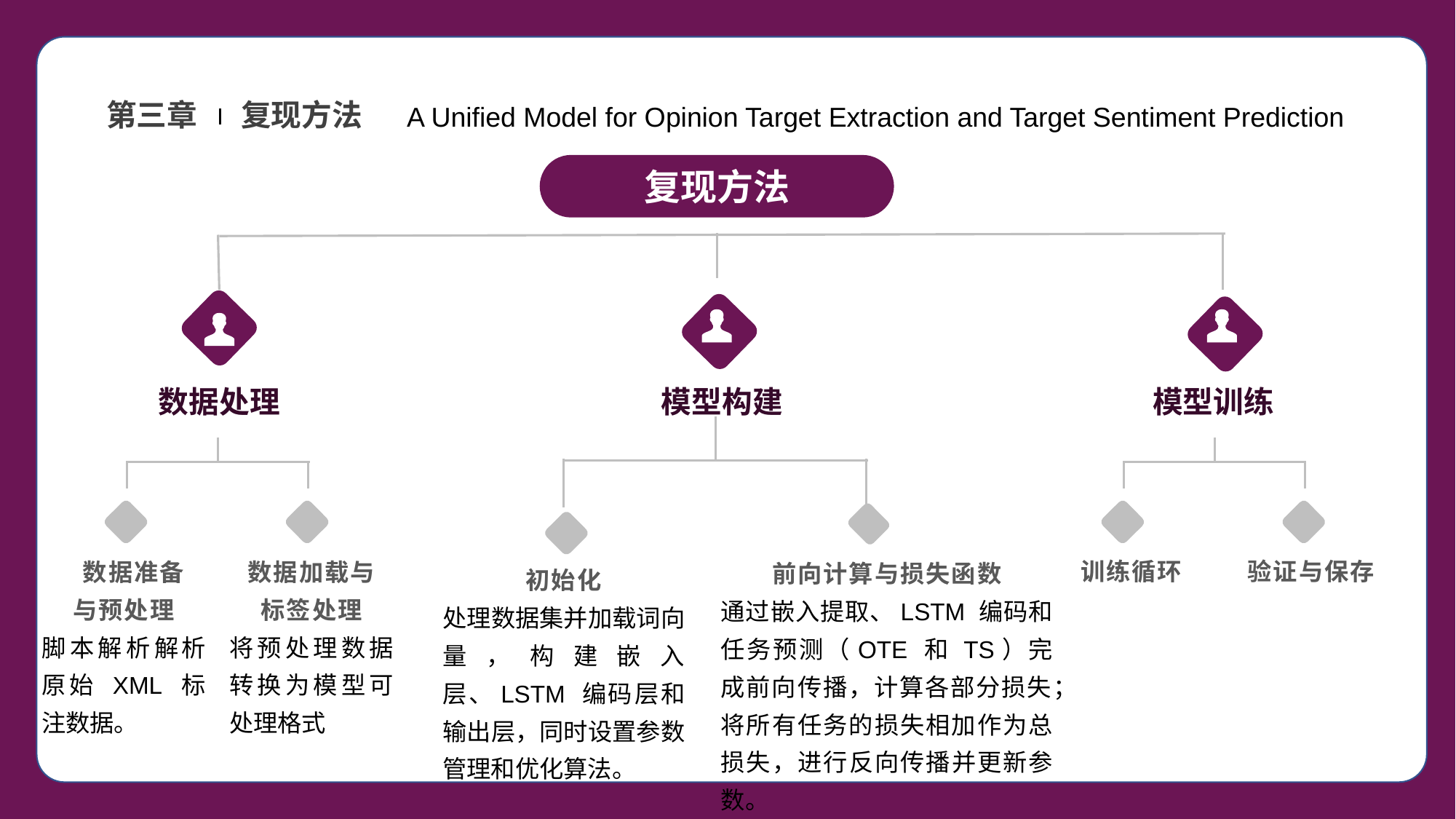

第三章
复现方法
A Unified Model for Opinion Target Extraction and Target Sentiment Prediction
复现方法

模型训练

 训练循环
 验证与保存

数据处理

  数据准备
与预处理
脚本解析解析原始 XML 标注数据。
数据加载与
标签处理
将预处理数据转换为模型可处理格式

模型构建
前向计算与损失函数
通过嵌入提取、LSTM 编码和任务预测（OTE 和 TS）完成前向传播，计算各部分损失；将所有任务的损失相加作为总损失，进行反向传播并更新参数。

初始化
处理数据集并加载词向量，构建嵌入层、LSTM 编码层和输出层，同时设置参数管理和优化算法。